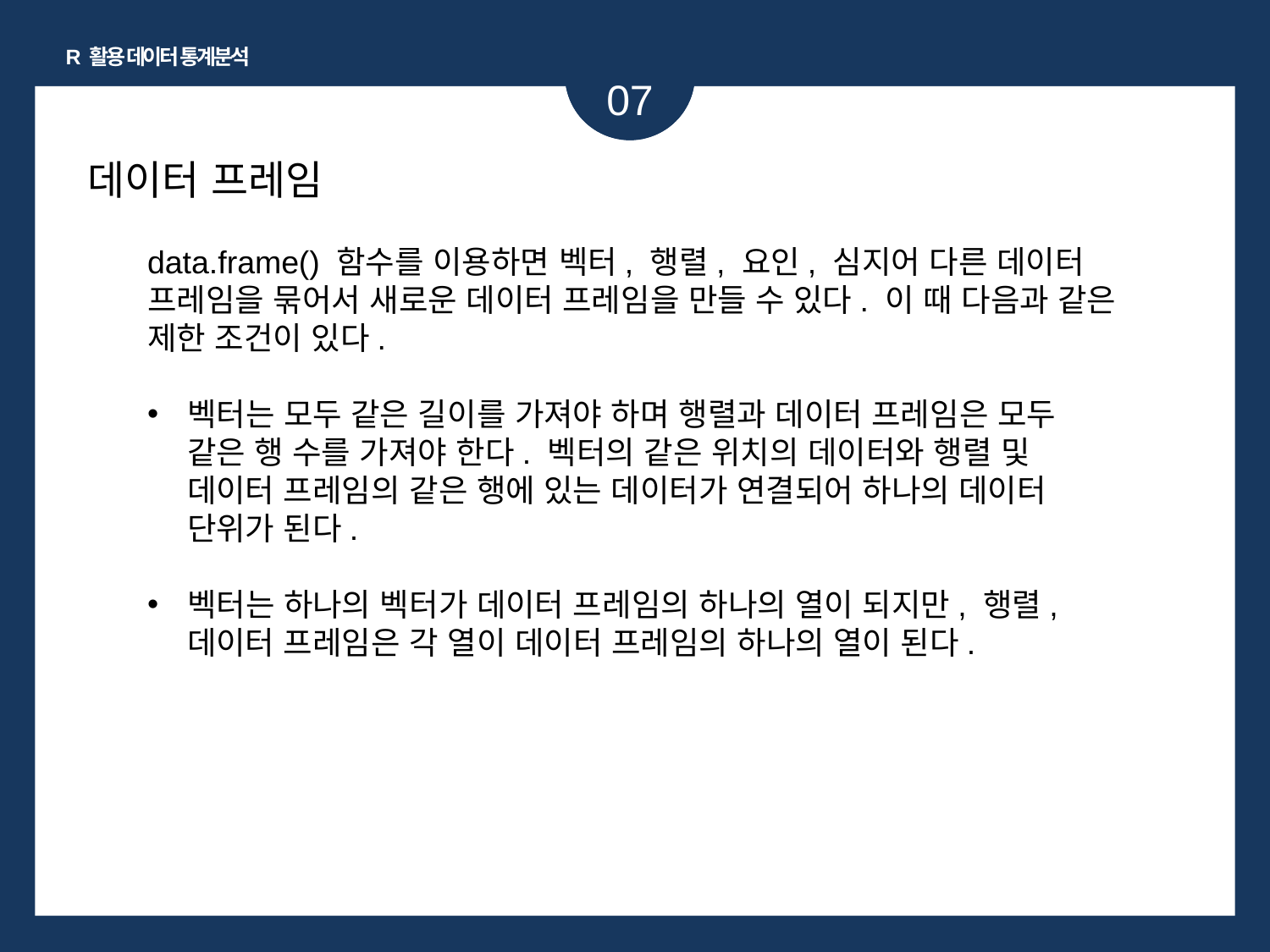

R 활용 데이터 통계분석
07
데이터 프레임
data.frame() 함수를 이용하면 벡터, 행렬, 요인, 심지어 다른 데이터 프레임을 묶어서 새로운 데이터 프레임을 만들 수 있다. 이 때 다음과 같은 제한 조건이 있다.

벡터는 모두 같은 길이를 가져야 하며 행렬과 데이터 프레임은 모두 같은 행 수를 가져야 한다. 벡터의 같은 위치의 데이터와 행렬 및 데이터 프레임의 같은 행에 있는 데이터가 연결되어 하나의 데이터 단위가 된다.

벡터는 하나의 벡터가 데이터 프레임의 하나의 열이 되지만, 행렬, 데이터 프레임은 각 열이 데이터 프레임의 하나의 열이 된다.